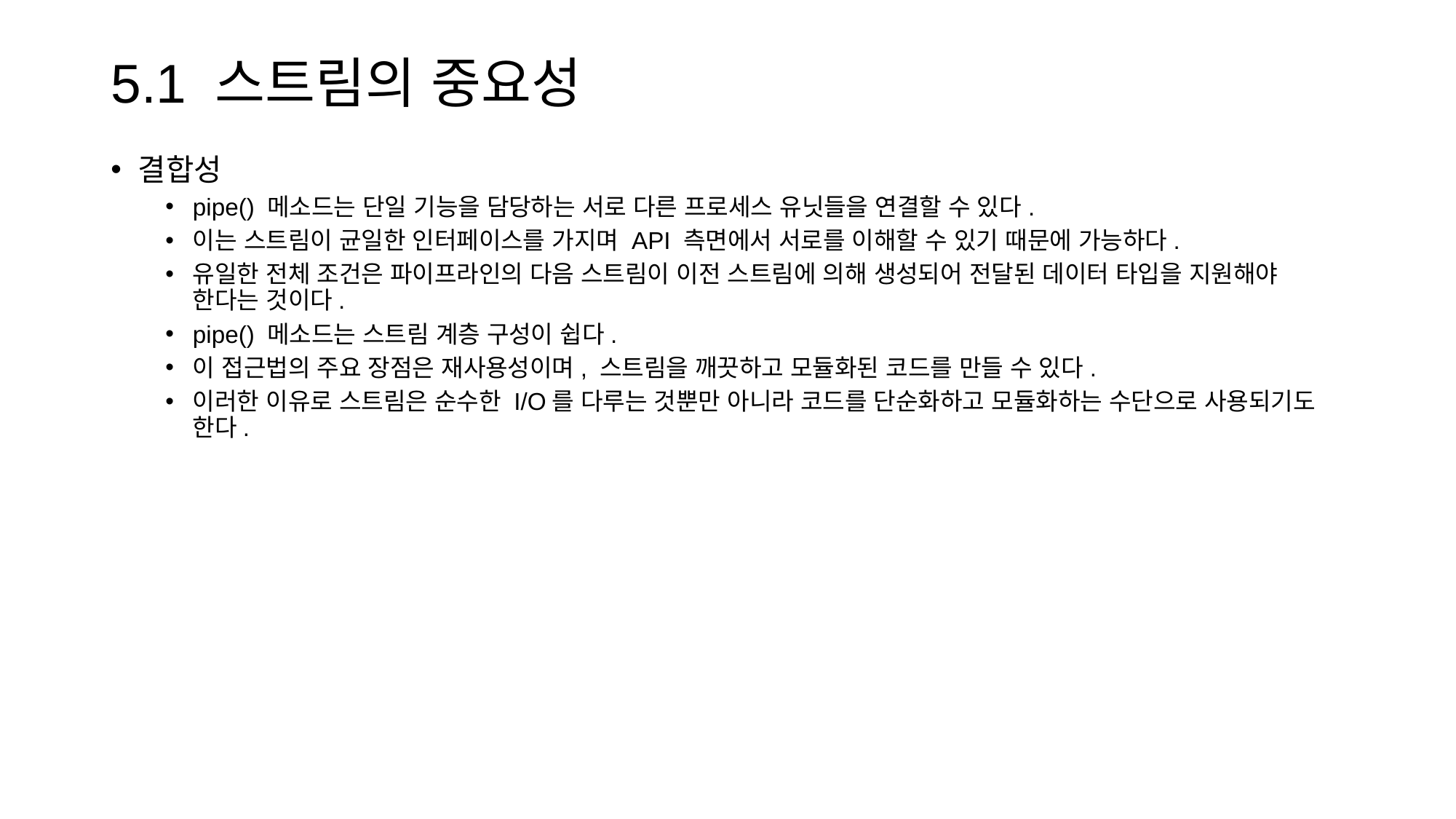

# 5.1 스트림의 중요성
결합성
pipe() 메소드는 단일 기능을 담당하는 서로 다른 프로세스 유닛들을 연결할 수 있다.
이는 스트림이 균일한 인터페이스를 가지며 API 측면에서 서로를 이해할 수 있기 때문에 가능하다.
유일한 전체 조건은 파이프라인의 다음 스트림이 이전 스트림에 의해 생성되어 전달된 데이터 타입을 지원해야 한다는 것이다.
pipe() 메소드는 스트림 계층 구성이 쉽다.
이 접근법의 주요 장점은 재사용성이며, 스트림을 깨끗하고 모듈화된 코드를 만들 수 있다.
이러한 이유로 스트림은 순수한 I/O를 다루는 것뿐만 아니라 코드를 단순화하고 모듈화하는 수단으로 사용되기도 한다.